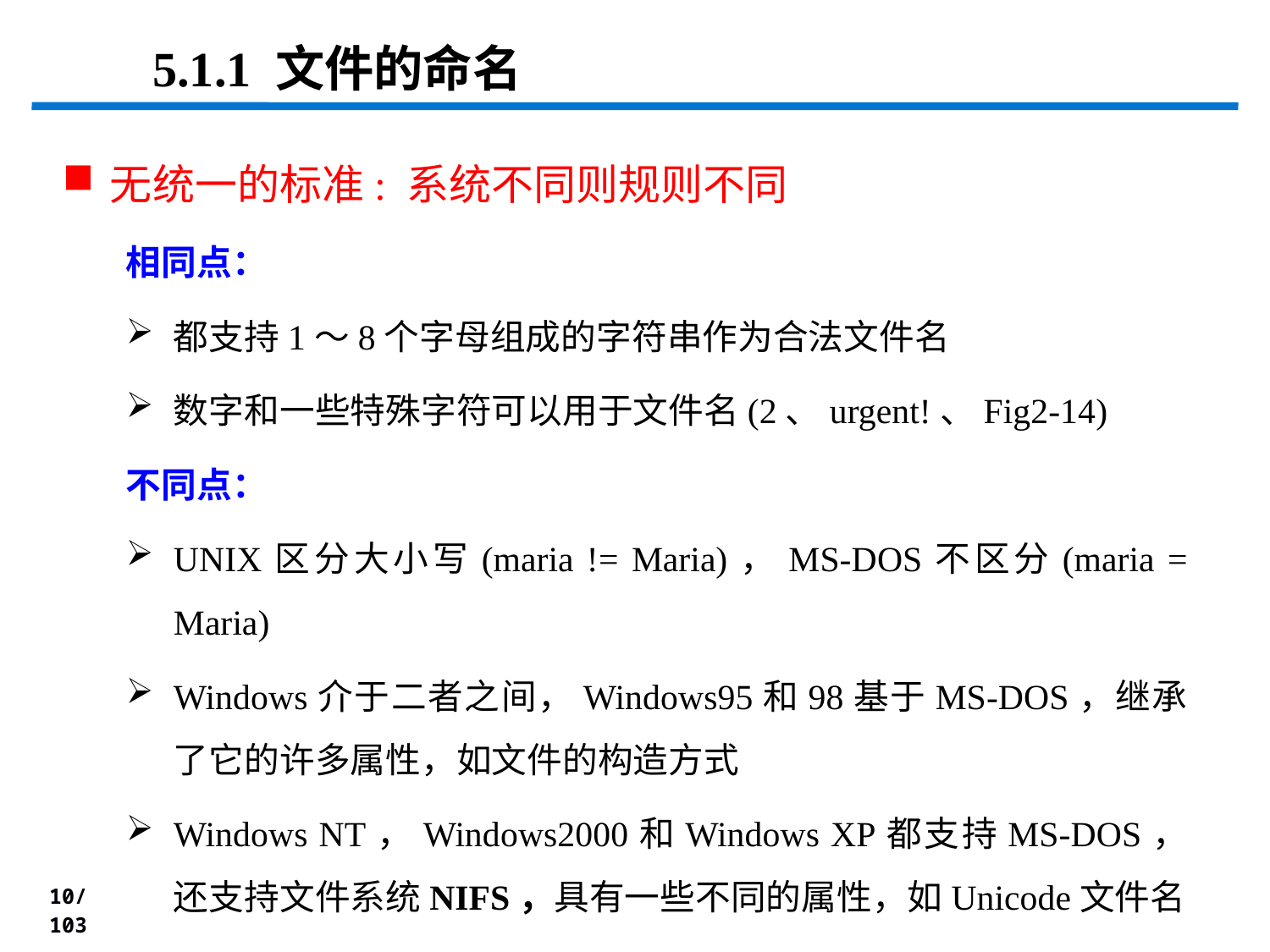

5.1.1 文件的命名
无统一的标准: 系统不同则规则不同
相同点：
都支持1～8个字母组成的字符串作为合法文件名
数字和一些特殊字符可以用于文件名(2、urgent!、Fig2-14)
不同点：
UNIX区分大小写(maria != Maria)，MS-DOS不区分(maria = Maria)
Windows介于二者之间，Windows95和98基于MS-DOS，继承了它的许多属性，如文件的构造方式
Windows NT，Windows2000和Windows XP都支持MS-DOS，还支持文件系统NIFS，具有一些不同的属性，如Unicode文件名